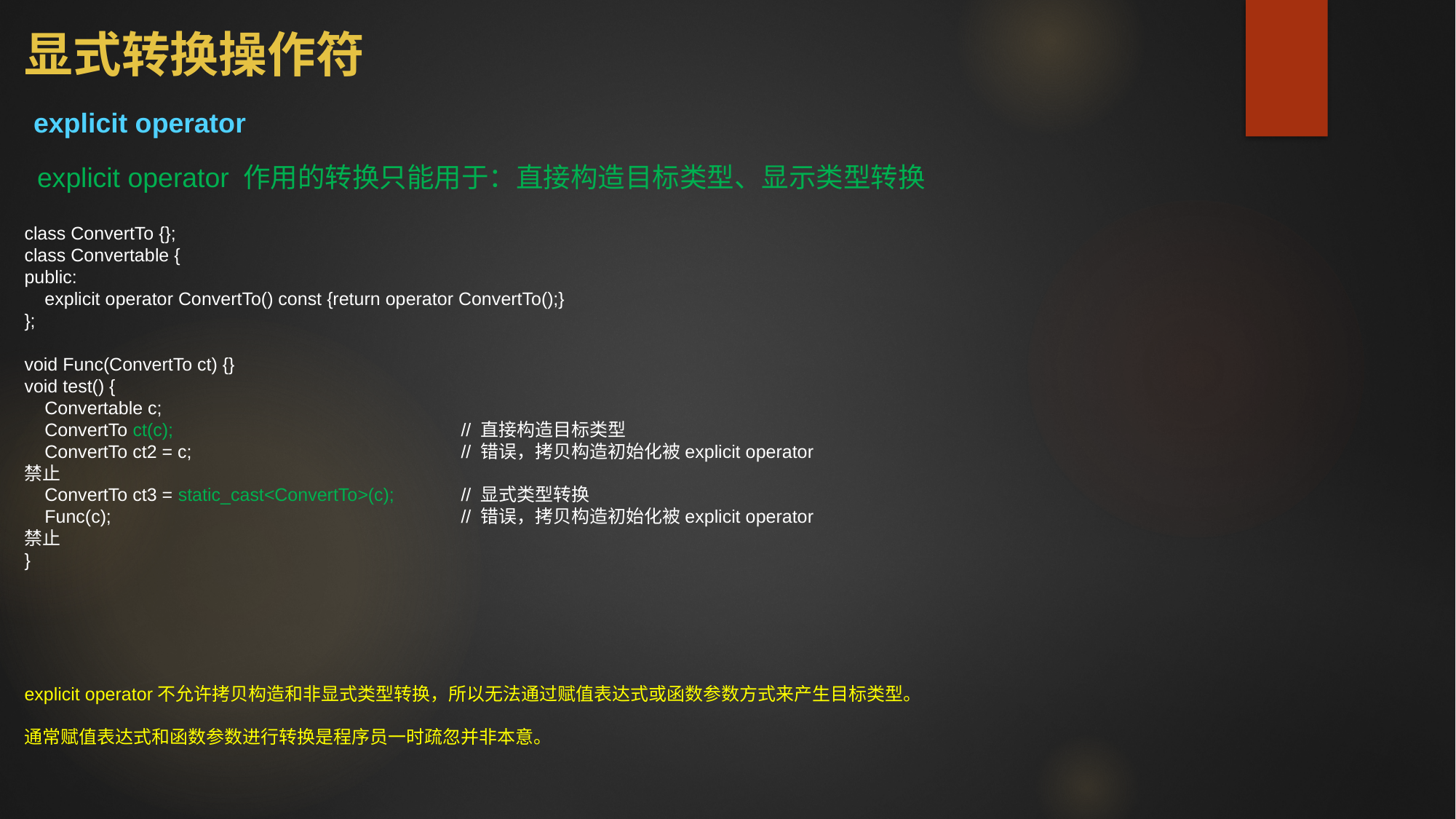

# 显式转换操作符
explicit operator
explicit operator 作用的转换只能用于：直接构造目标类型、显示类型转换
class ConvertTo {};
class Convertable {
public:
    explicit operator ConvertTo() const {return operator ConvertTo();}
};

void Func(ConvertTo ct) {}
void test() {
    Convertable c;
    ConvertTo ct(c);			// 直接构造目标类型
    ConvertTo ct2 = c;			// 错误，拷贝构造初始化被explicit operator禁止
    ConvertTo ct3 = static_cast<ConvertTo>(c);	// 显式类型转换
    Func(c);				// 错误，拷贝构造初始化被explicit operator禁止
}
explicit operator不允许拷贝构造和非显式类型转换，所以无法通过赋值表达式或函数参数方式来产生目标类型。

通常赋值表达式和函数参数进行转换是程序员一时疏忽并非本意。